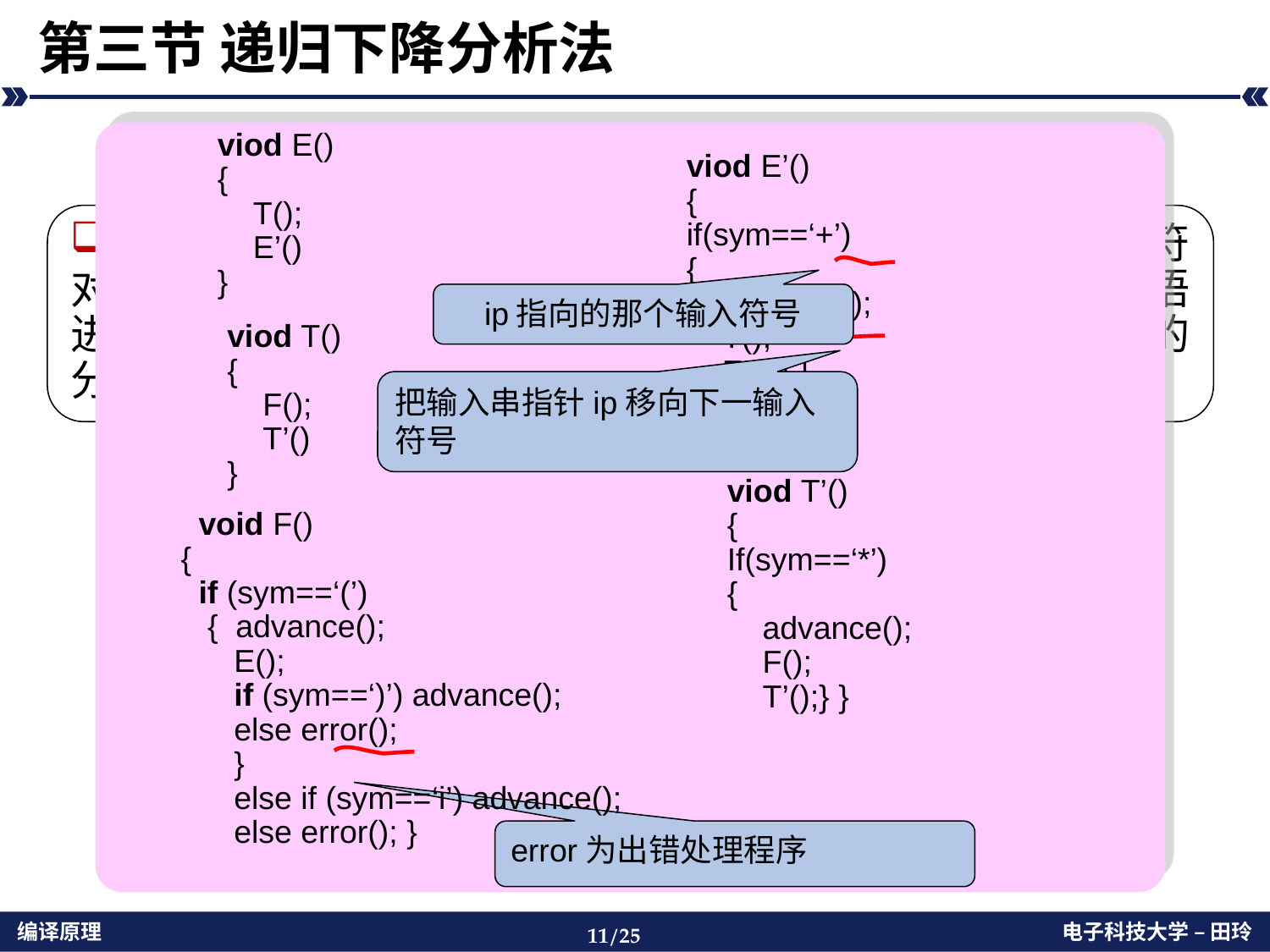

# 第三节 递归下降分析法

viod E()
{
    T();
    E’()
}
viod E’()
{
if(sym==‘+’)
{
    advance();
    T();
    E’();} }

当文法改造为无公共左因子,无左递归时,让每个非终结符对应一个过程，该过程对相应的非终结符产生式的右部短语进行语法分析，这种分析方法称为递归下降分析法。这样的分析程序称为递归下降分析器。

ip指向的那个输入符号
viod T()
{
    F();
    T’()
}

把输入串指针ip移向下一输入符号
对应的递归下降分析器如下
例：文法G2
E→T|E+T
T→F|T*F
F→(E)|i
消除左递归后得到：
E→TE’
E’→+TE’|ε
T→FT’
T’→*FT’|ε
F→(E)|i
viod T’()
{
If(sym==‘*’)
{
    advance();
    F();
    T’();} }

  void F()
{
  if (sym==‘(’)
   {  advance();
      E();
      if (sym==‘)’) advance();
      else error();
      }
      else if (sym==‘i’) advance();
      else error(); }

error为出错处理程序